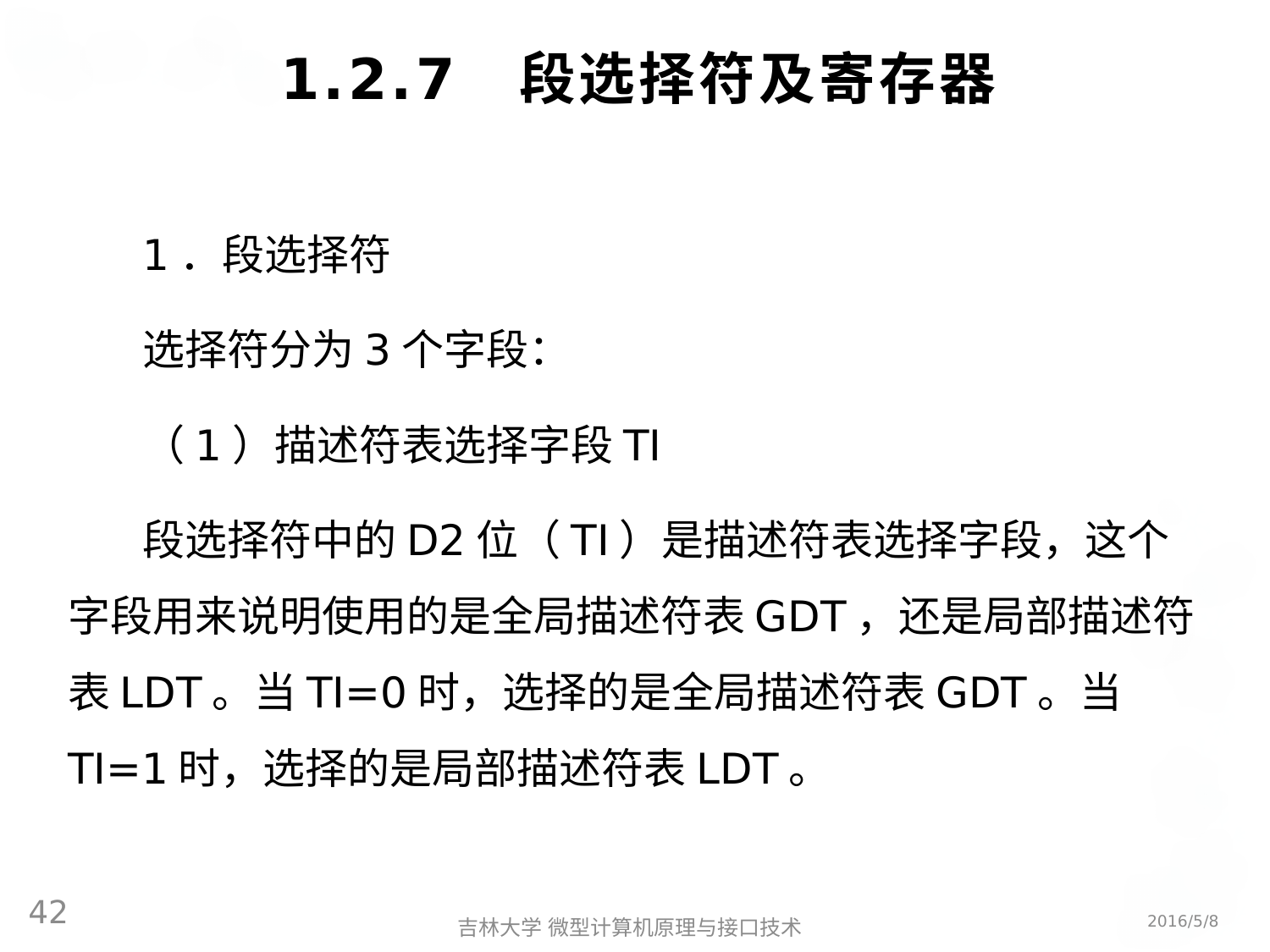

# 1.2.7  段选择符及寄存器
1．段选择符
选择符分为3个字段：
（1）描述符表选择字段TI
段选择符中的D2位（TI）是描述符表选择字段，这个字段用来说明使用的是全局描述符表GDT，还是局部描述符表LDT。当TI=0时，选择的是全局描述符表GDT。当TI=1时，选择的是局部描述符表LDT。

42
2016/5/8
吉林大学 微型计算机原理与接口技术